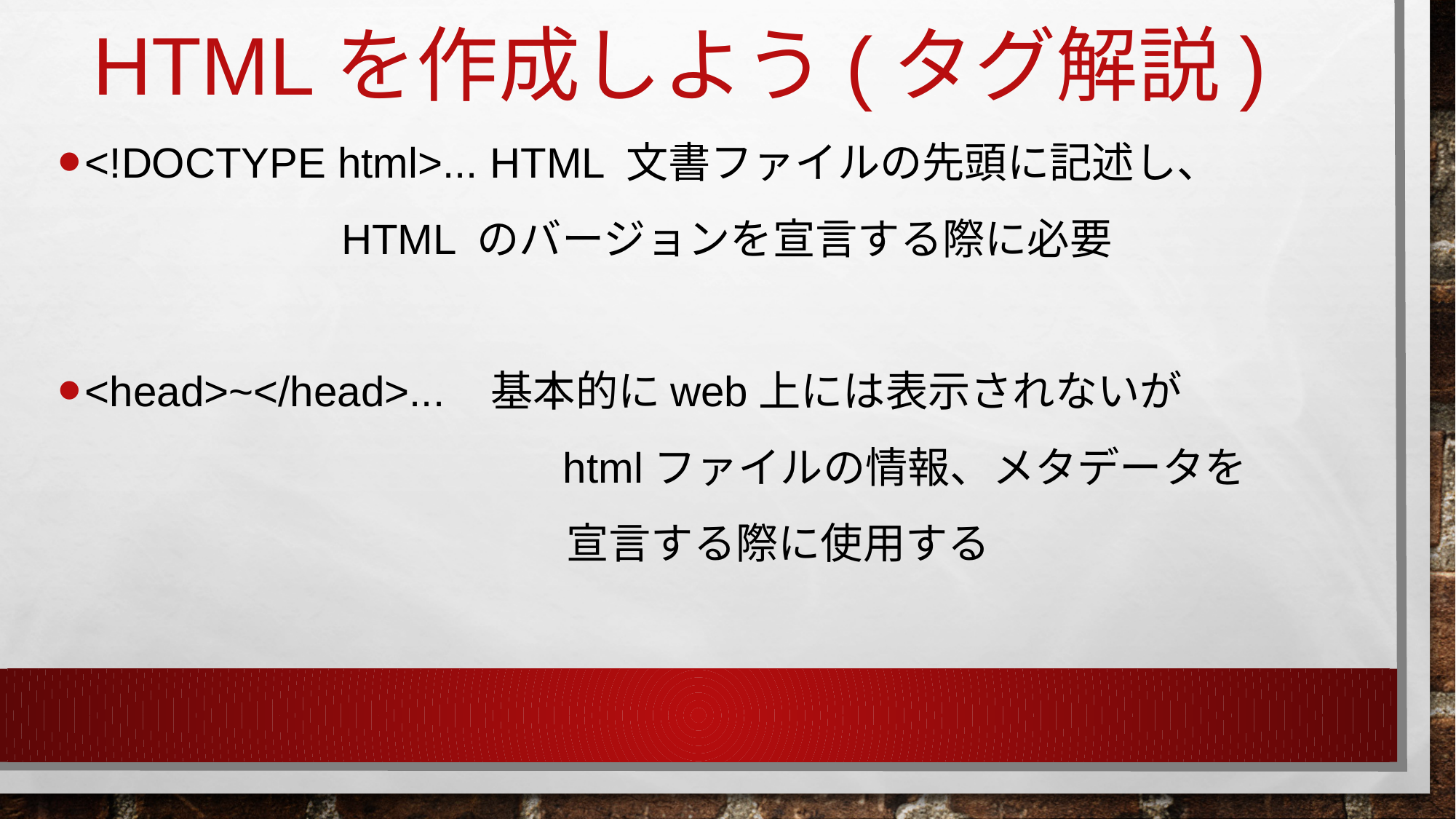

# HTMLを作成しよう(タグ解説)
<!DOCTYPE html>... HTML 文書ファイルの先頭に記述し、
                        HTML のバージョンを宣言する際に必要

<head>~</head>...   基本的にweb上には表示されないが
 　　　　　　　　　　　 htmlファイルの情報、メタデータを
　　　　　　　　　　　　宣言する際に使用する